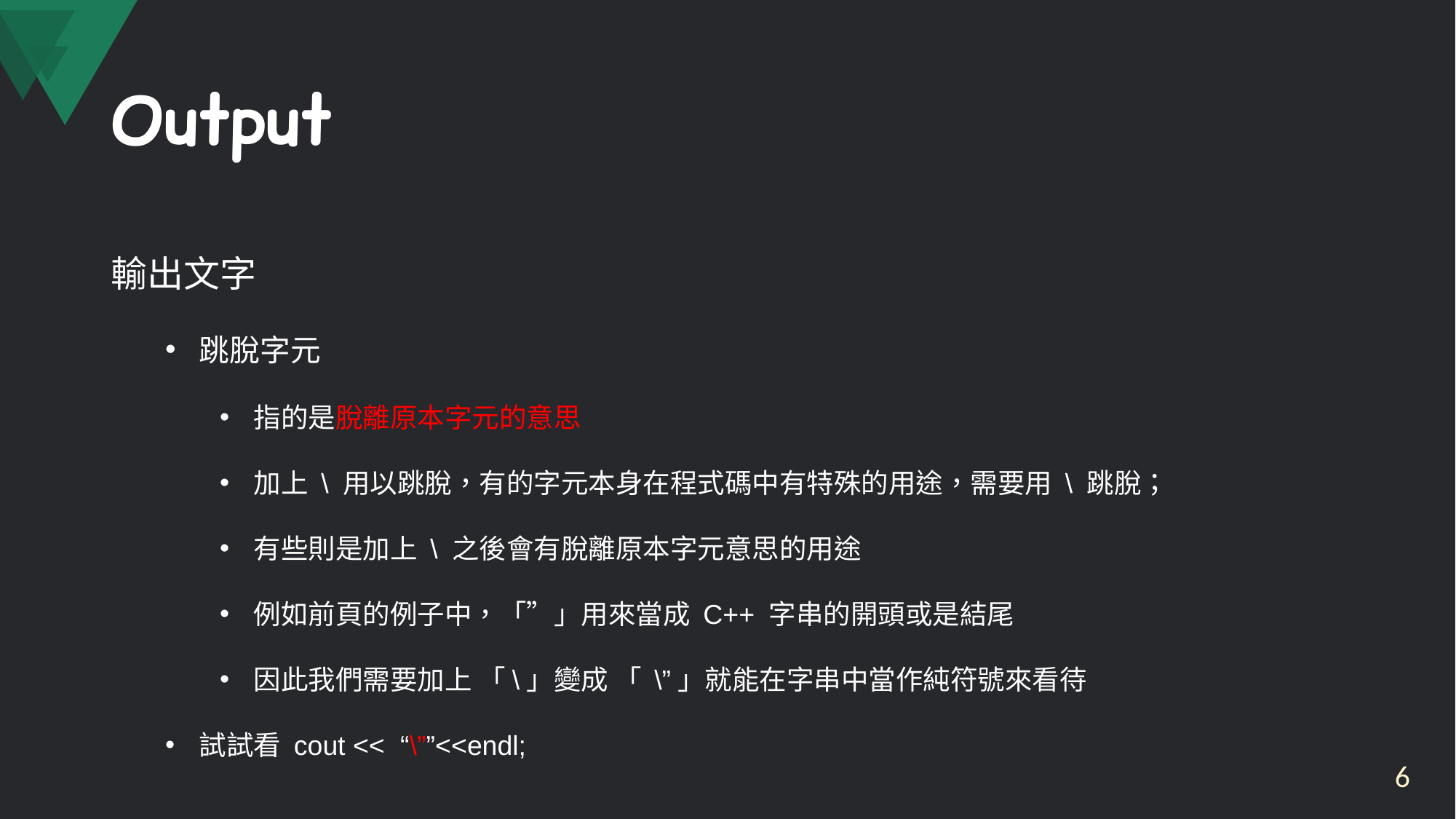

# Output
輸出文字
跳脫字元
指的是脫離原本字元的意思
加上 \ 用以跳脫，有的字元本身在程式碼中有特殊的用途，需要用 \ 跳脫；
有些則是加上 \ 之後會有脫離原本字元意思的用途
例如前頁的例子中，「”」用來當成 C++ 字串的開頭或是結尾
因此我們需要加上 「\」變成 「 \”」就能在字串中當作純符號來看待
試試看 cout <<  “\””<<endl;
6